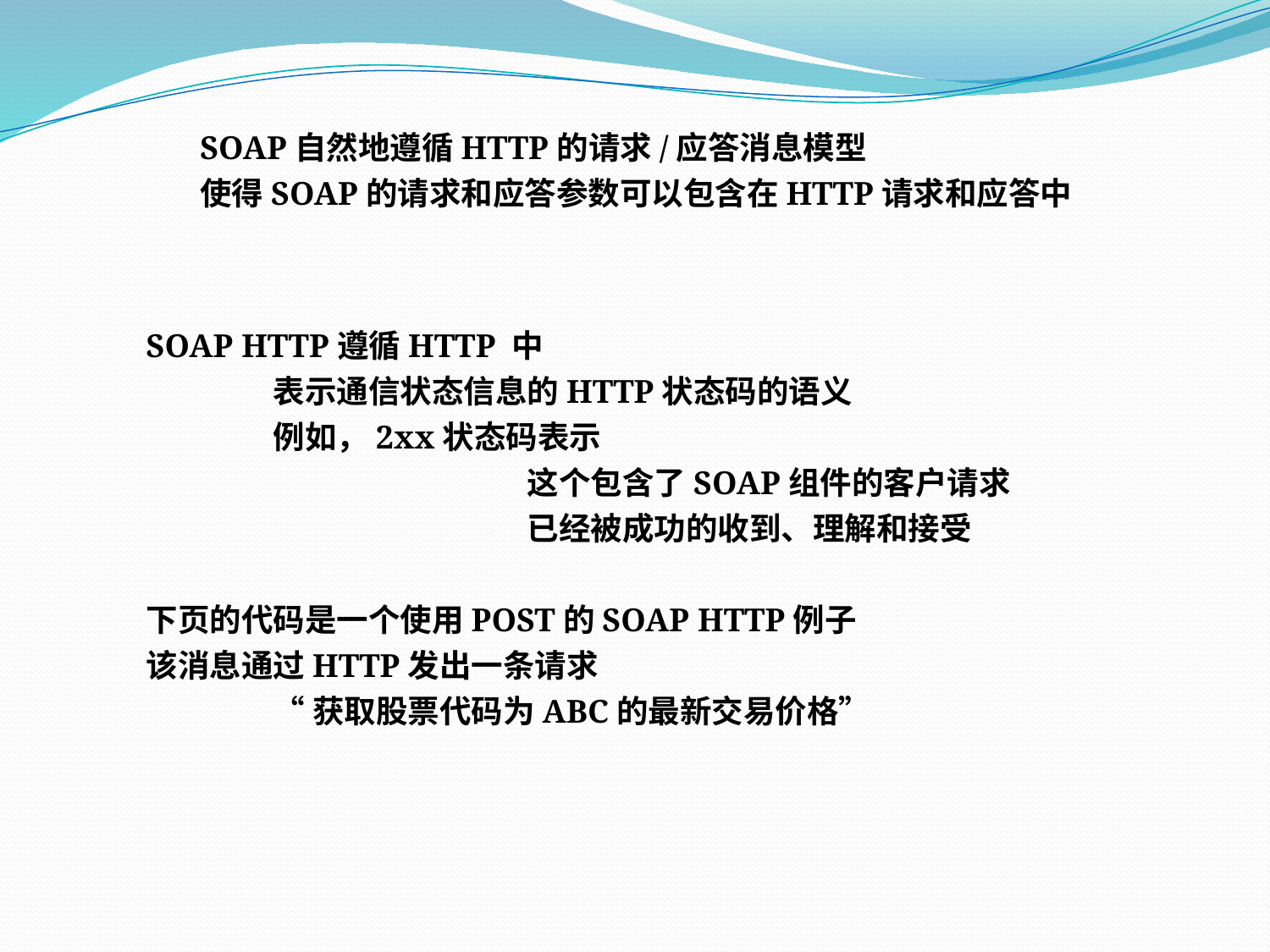

SOAP自然地遵循HTTP的请求/应答消息模型
使得SOAP的请求和应答参数可以包含在HTTP请求和应答中
SOAP HTTP遵循HTTP 中
	表示通信状态信息的HTTP状态码的语义
	例如，2xx状态码表示
			这个包含了SOAP组件的客户请求
			已经被成功的收到、理解和接受

下页的代码是一个使用POST的SOAP HTTP例子
该消息通过HTTP发出一条请求
	“获取股票代码为ABC的最新交易价格”